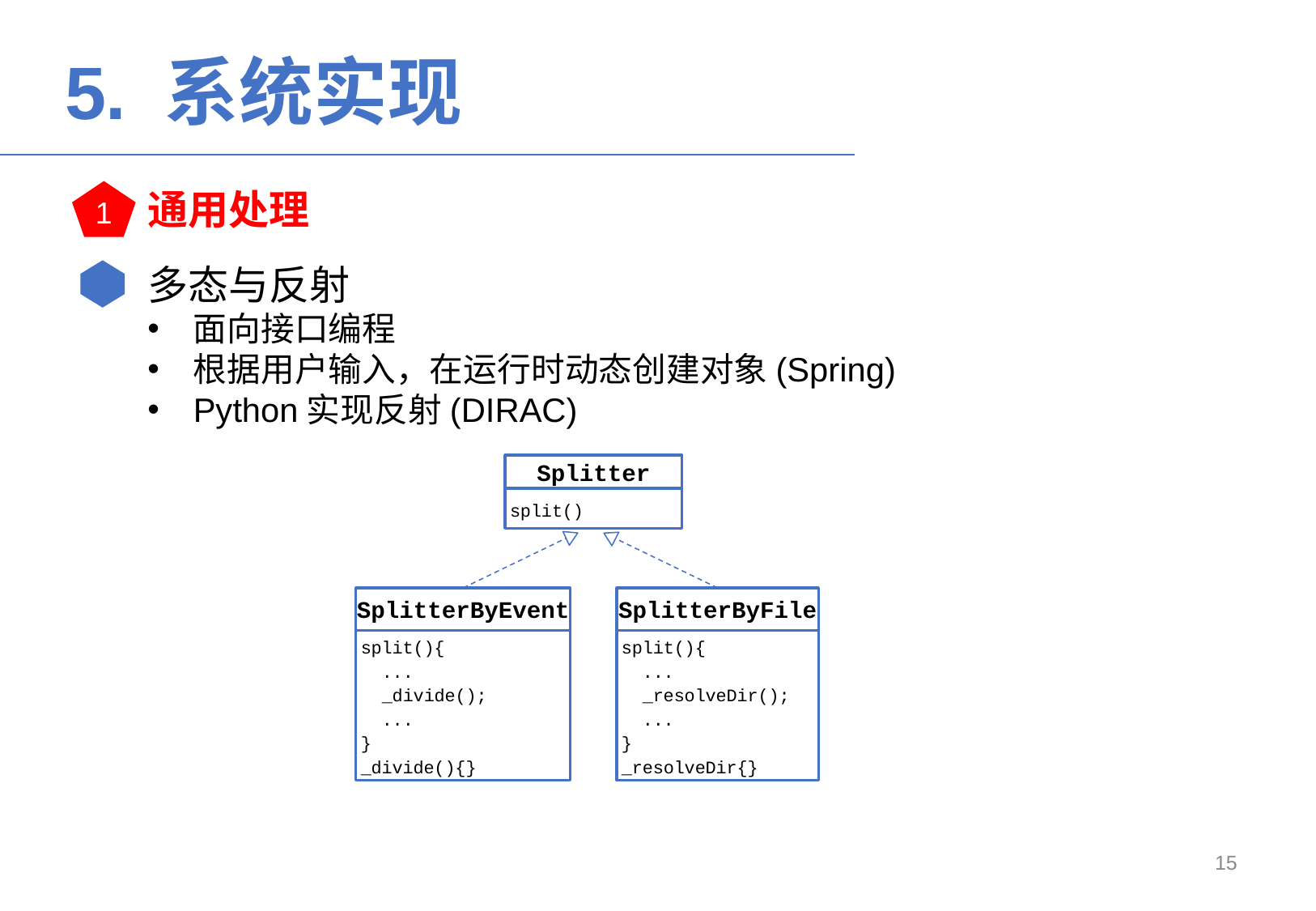

5. 系统实现
通用处理

1
多态与反射
面向接口编程
根据用户输入，在运行时动态创建对象(Spring)
Python实现反射(DIRAC)

Splitter
split()

SplitterByEvent
SplitterByFile
split(){
  ...
  _divide();
  ...
}
_divide(){}
split(){
  ...
  _resolveDir();
  ...
}
_resolveDir{}
15